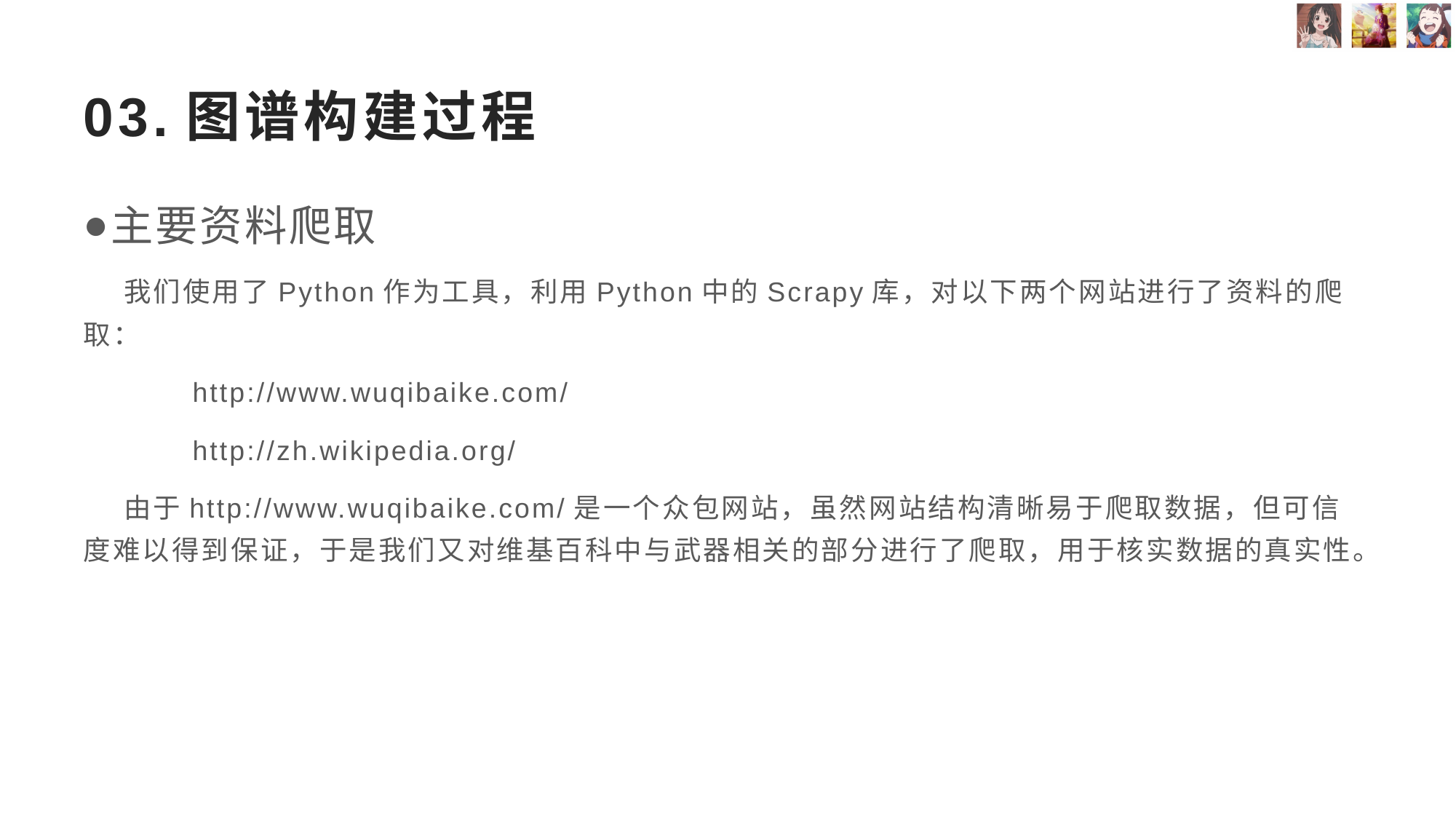

# 03.图谱构建过程
主要资料爬取
    我们使用了Python作为工具，利用Python中的Scrapy库，对以下两个网站进行了资料的爬取：
	http://www.wuqibaike.com/
	http://zh.wikipedia.org/
    由于http://www.wuqibaike.com/是一个众包网站，虽然网站结构清晰易于爬取数据，但可信度难以得到保证，于是我们又对维基百科中与武器相关的部分进行了爬取，用于核实数据的真实性。